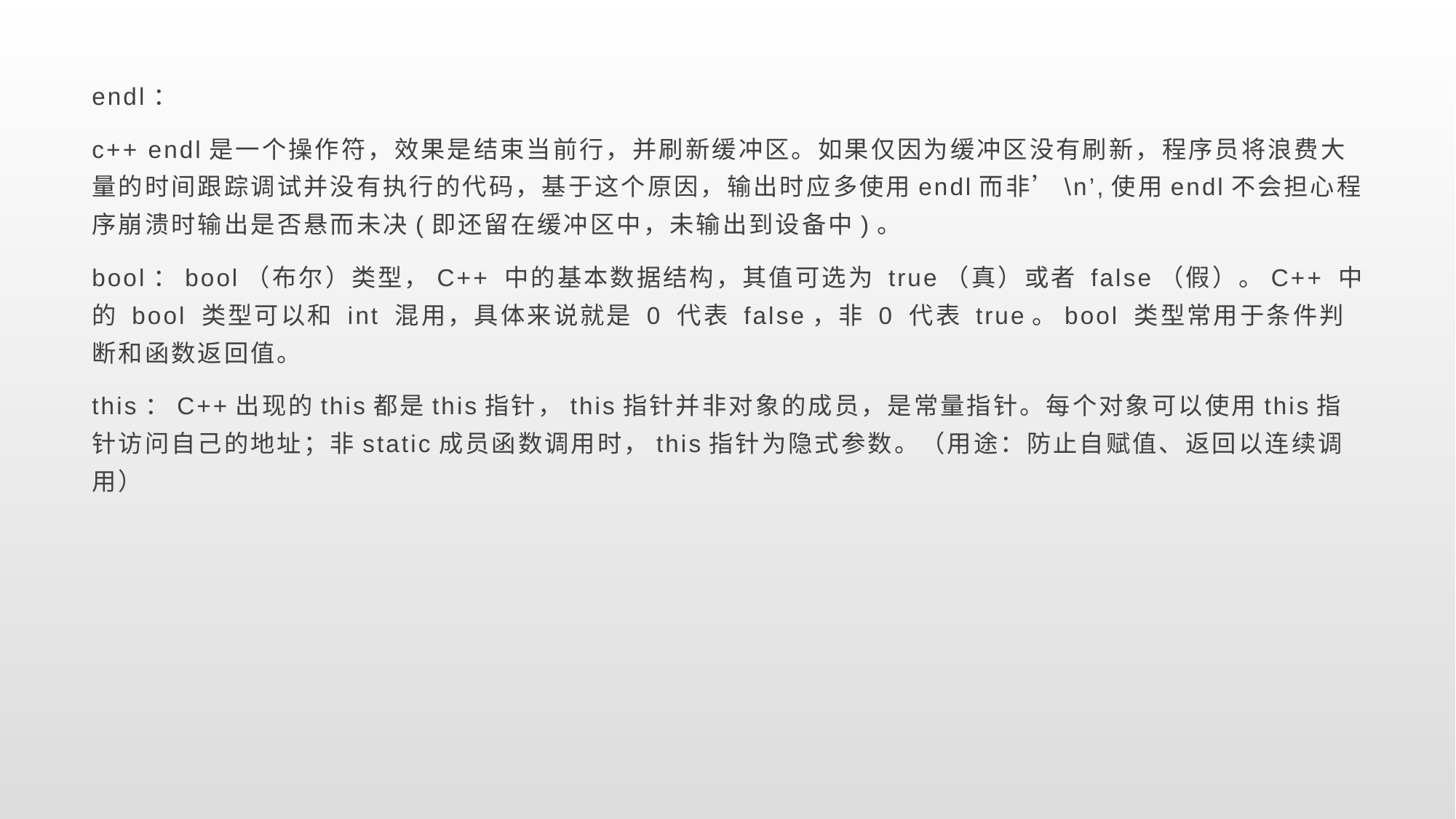

endl：
c++ endl是一个操作符，效果是结束当前行，并刷新缓冲区。如果仅因为缓冲区没有刷新，程序员将浪费大量的时间跟踪调试并没有执行的代码，基于这个原因，输出时应多使用endl而非’\n’,使用endl不会担心程序崩溃时输出是否悬而未决(即还留在缓冲区中，未输出到设备中)。
bool：bool（布尔）类型，C++ 中的基本数据结构，其值可选为 true（真）或者 false（假）。C++ 中的 bool 类型可以和 int 混用，具体来说就是 0 代表 false，非 0 代表 true。bool 类型常用于条件判断和函数返回值。
this：C++出现的this都是this指针，this指针并非对象的成员，是常量指针。每个对象可以使用this指针访问自己的地址；非static成员函数调用时，this指针为隐式参数。（用途：防止自赋值、返回以连续调用）